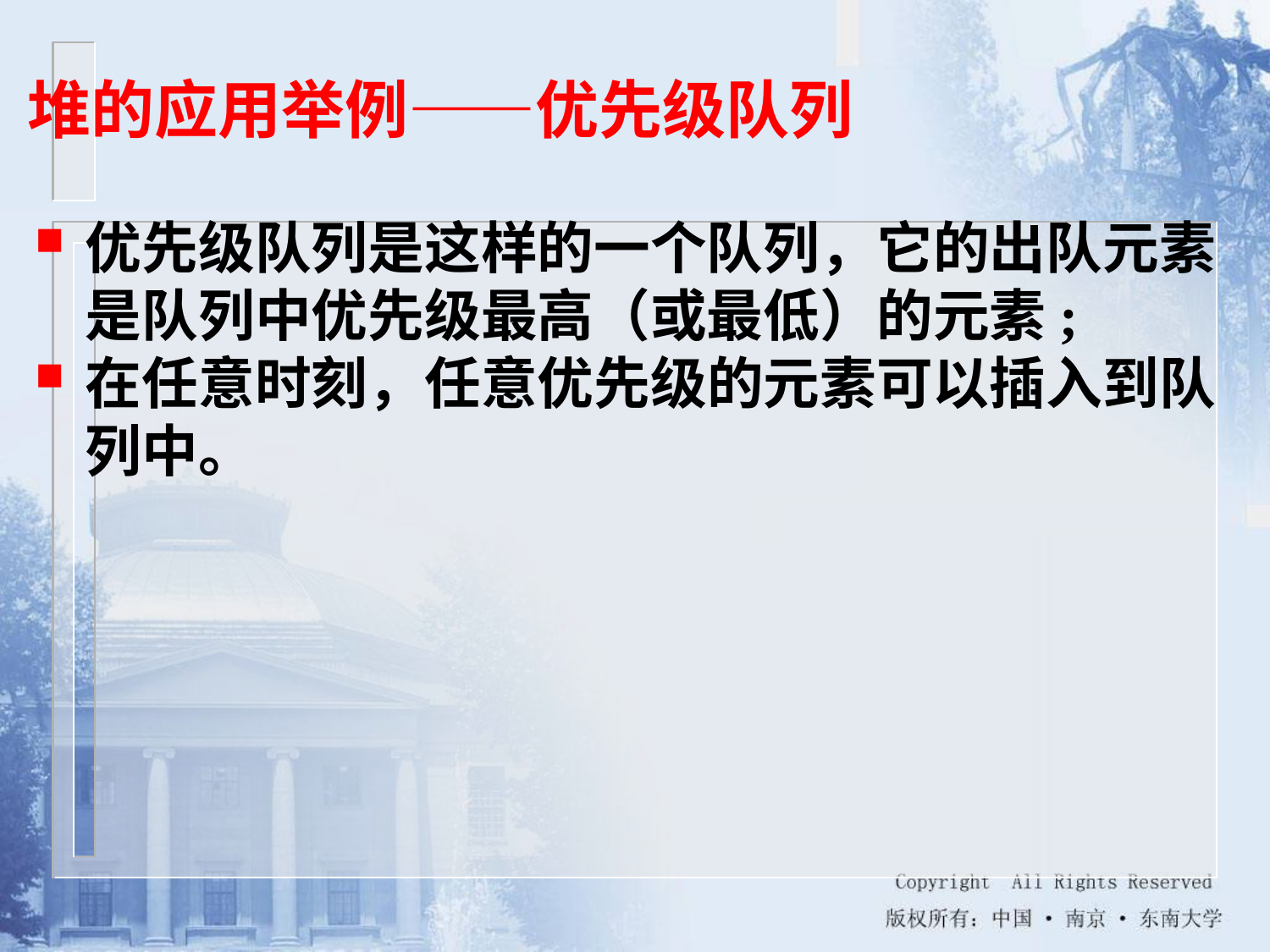

堆的应用举例——优先级队列
优先级队列是这样的一个队列，它的出队元素是队列中优先级最高（或最低）的元素;
在任意时刻，任意优先级的元素可以插入到队列中。